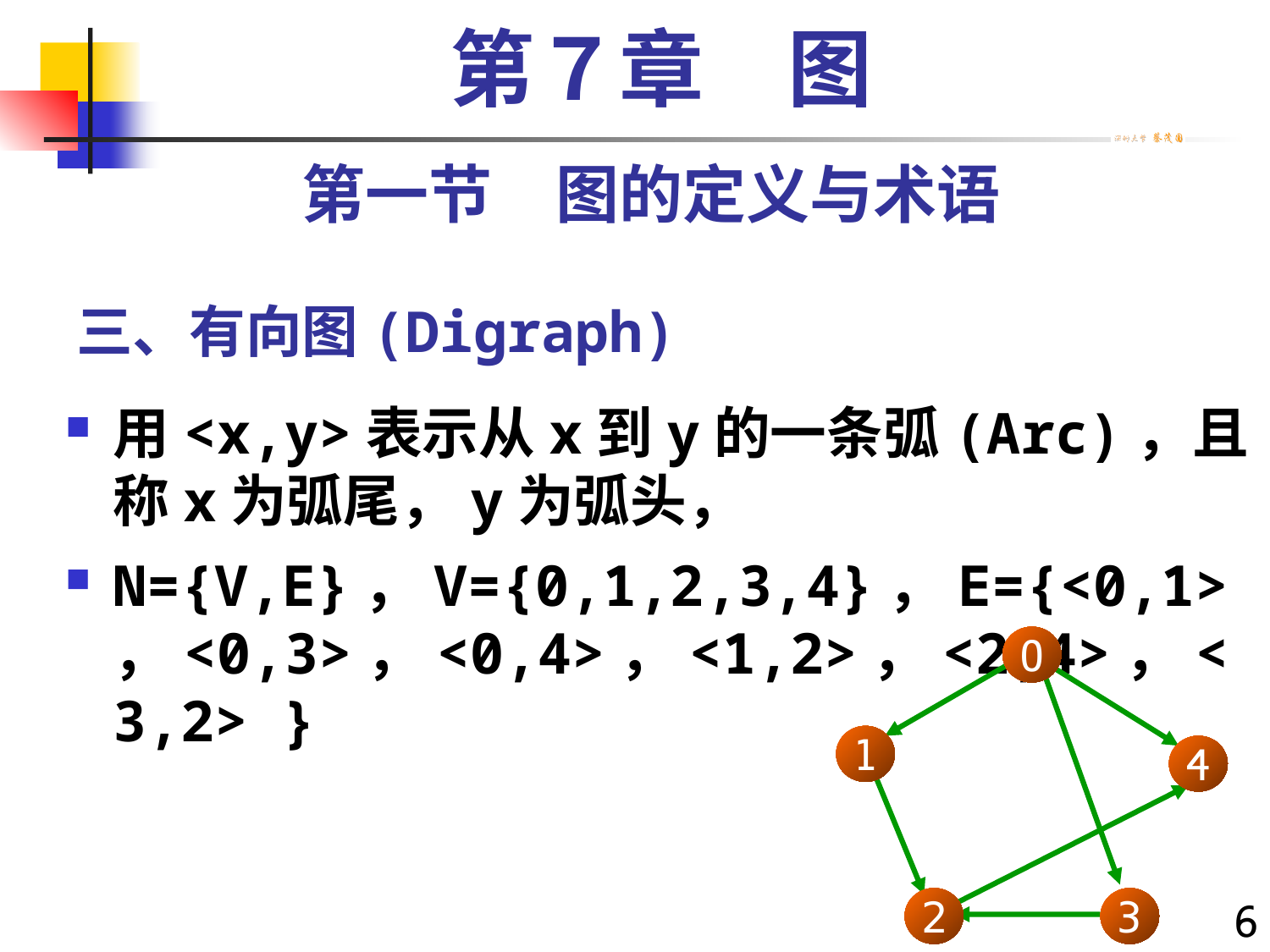

第７章　图
第一节　图的定义与术语
# 三、有向图(Digraph)
用<x,y>表示从x到y的一条弧(Arc)，且称x为弧尾，y为弧头，
N={V,E}，V={0,1,2,3,4}，E={<0,1>，<0,3>，<0,4>，<1,2>，<2,4>，<3,2> }
0

1
4

2
3

6